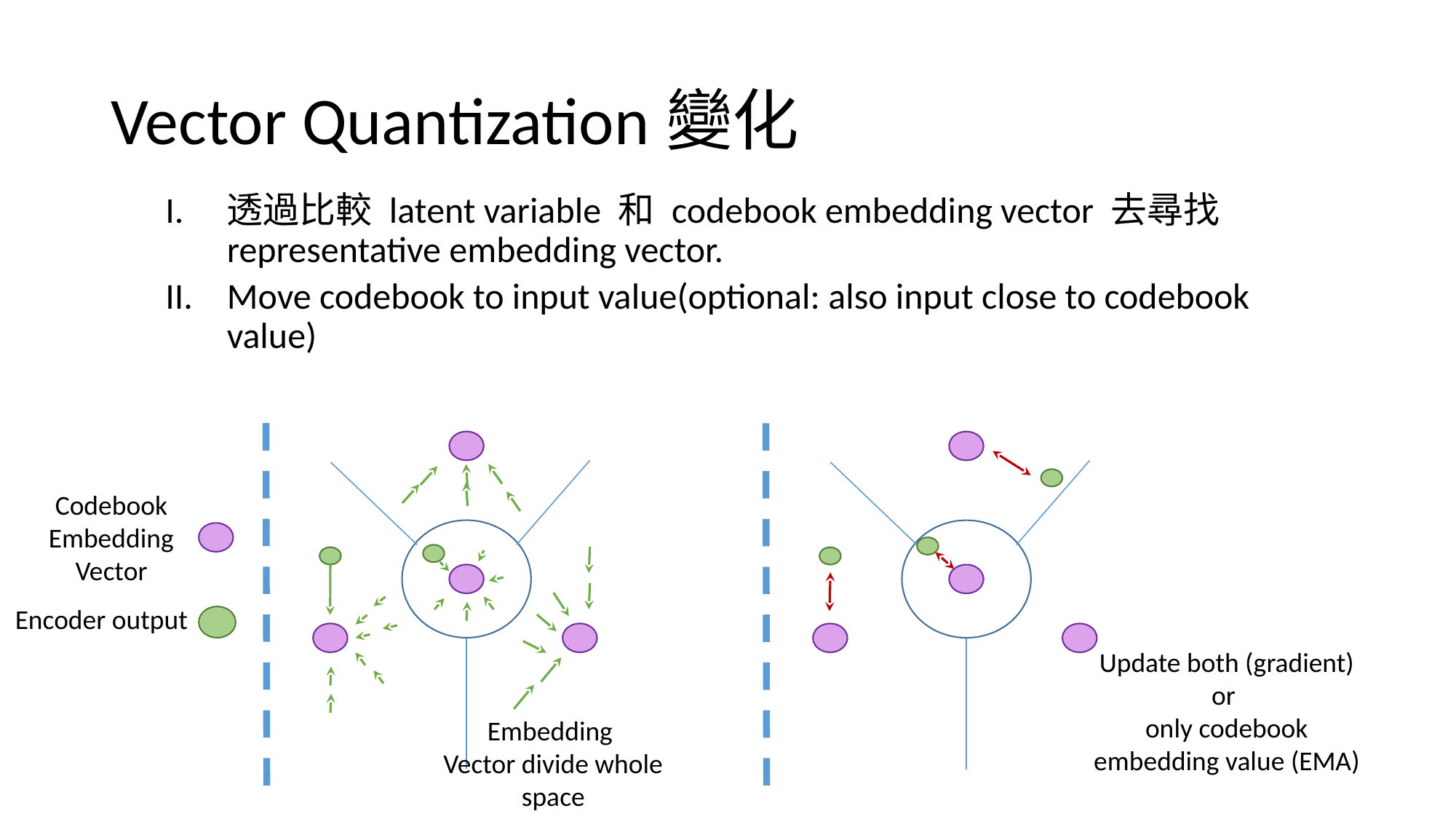

# Vector Quantization變化
透過比較 latent variable 和 codebook embedding vector 去尋找 representative embedding vector.
Move codebook to input value(optional: also input close to codebook value)

Codebook
Embedding
Vector

Encoder output

Update both (gradient)
or
only codebook embedding value (EMA)
Embedding
Vector divide whole space